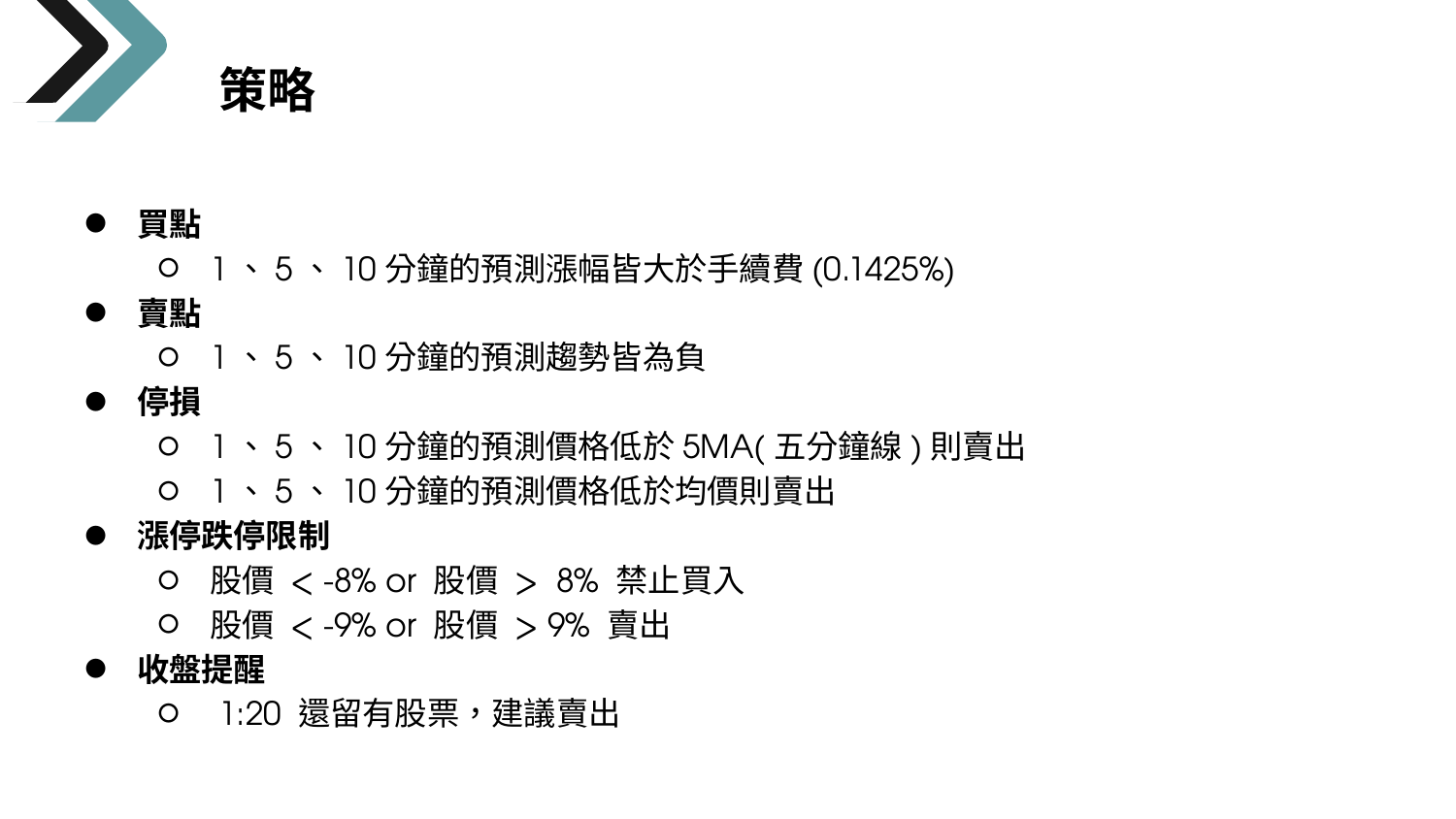

策略
買點
1、5、10分鐘的預測漲幅皆大於手續費(0.1425%)
賣點
1、5、10分鐘的預測趨勢皆為負
停損
1、5、10分鐘的預測價格低於5MA(五分鐘線)則賣出
1、5、10分鐘的預測價格低於均價則賣出
漲停跌停限制
股價 < -8% or 股價 >  8% 禁止買入
股價 < -9% or 股價 > 9% 賣出
收盤提醒
 1:20 還留有股票，建議賣出